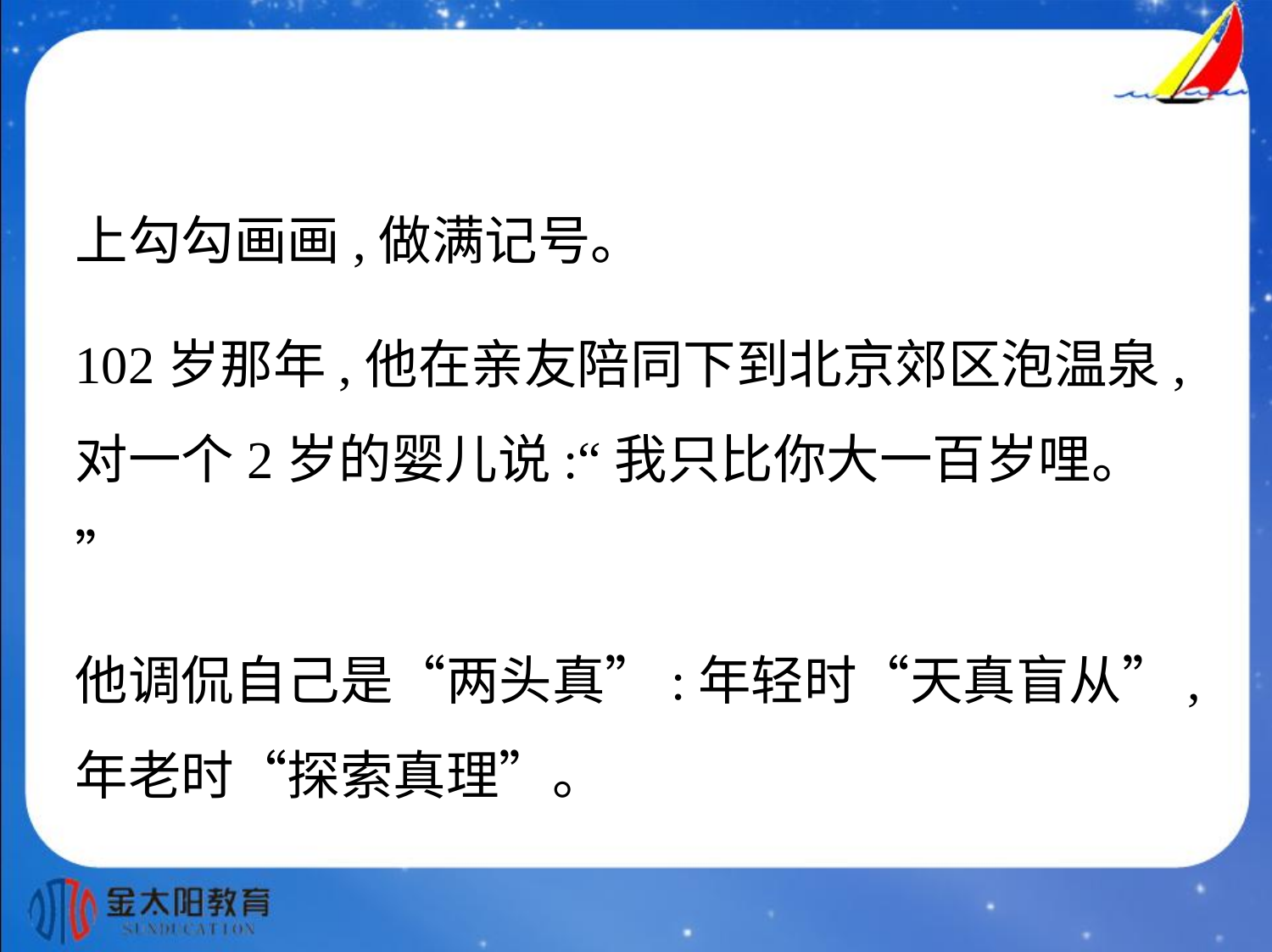

上勾勾画画,做满记号。
102岁那年,他在亲友陪同下到北京郊区泡温泉,
对一个2岁的婴儿说:“我只比你大一百岁哩。
”
他调侃自己是“两头真”:年轻时“天真盲从”,
年老时“探索真理”。